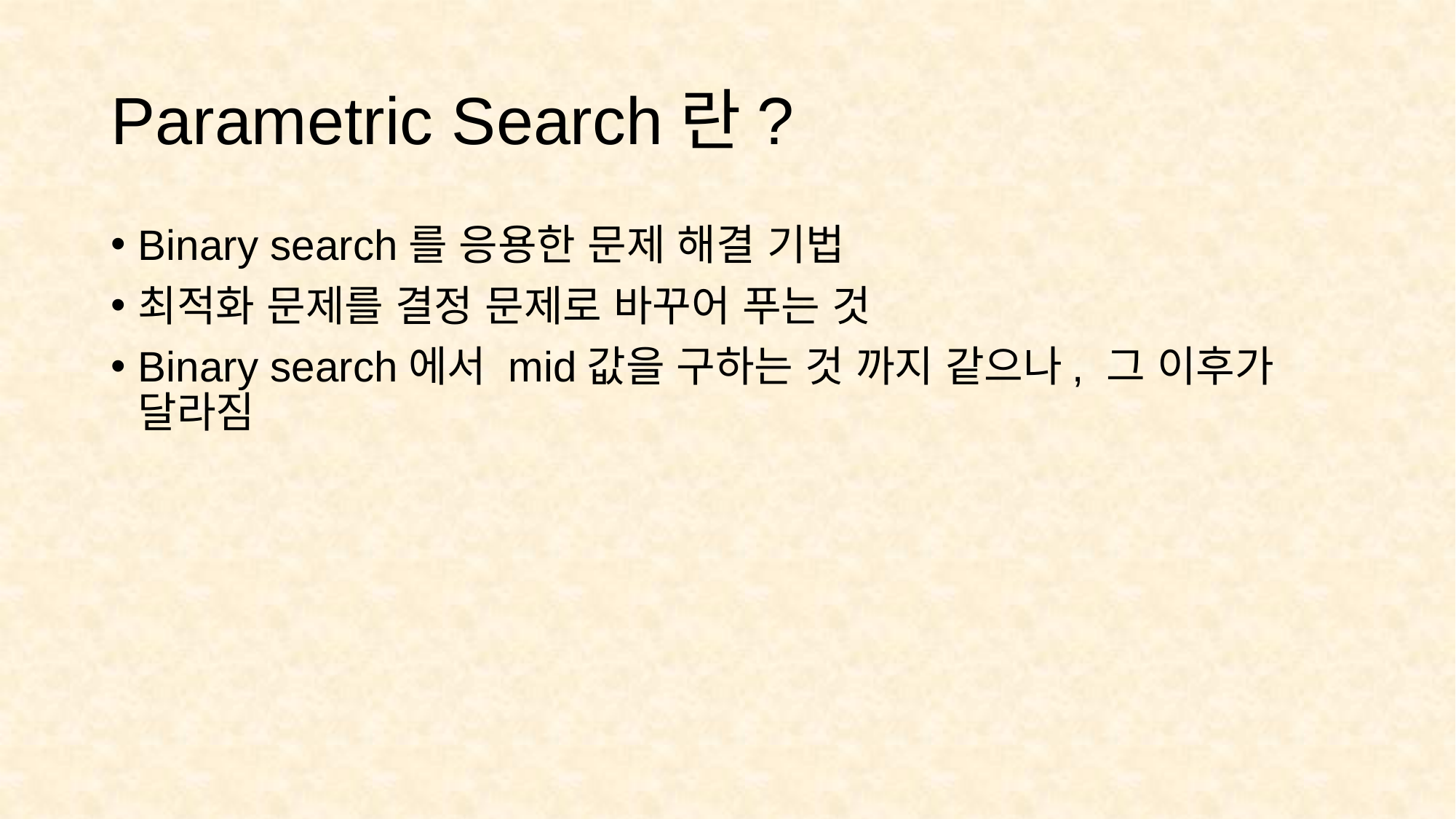

# Parametric Search란?
Binary search를 응용한 문제 해결 기법
최적화 문제를 결정 문제로 바꾸어 푸는 것
Binary search에서 mid값을 구하는 것 까지 같으나, 그 이후가 달라짐